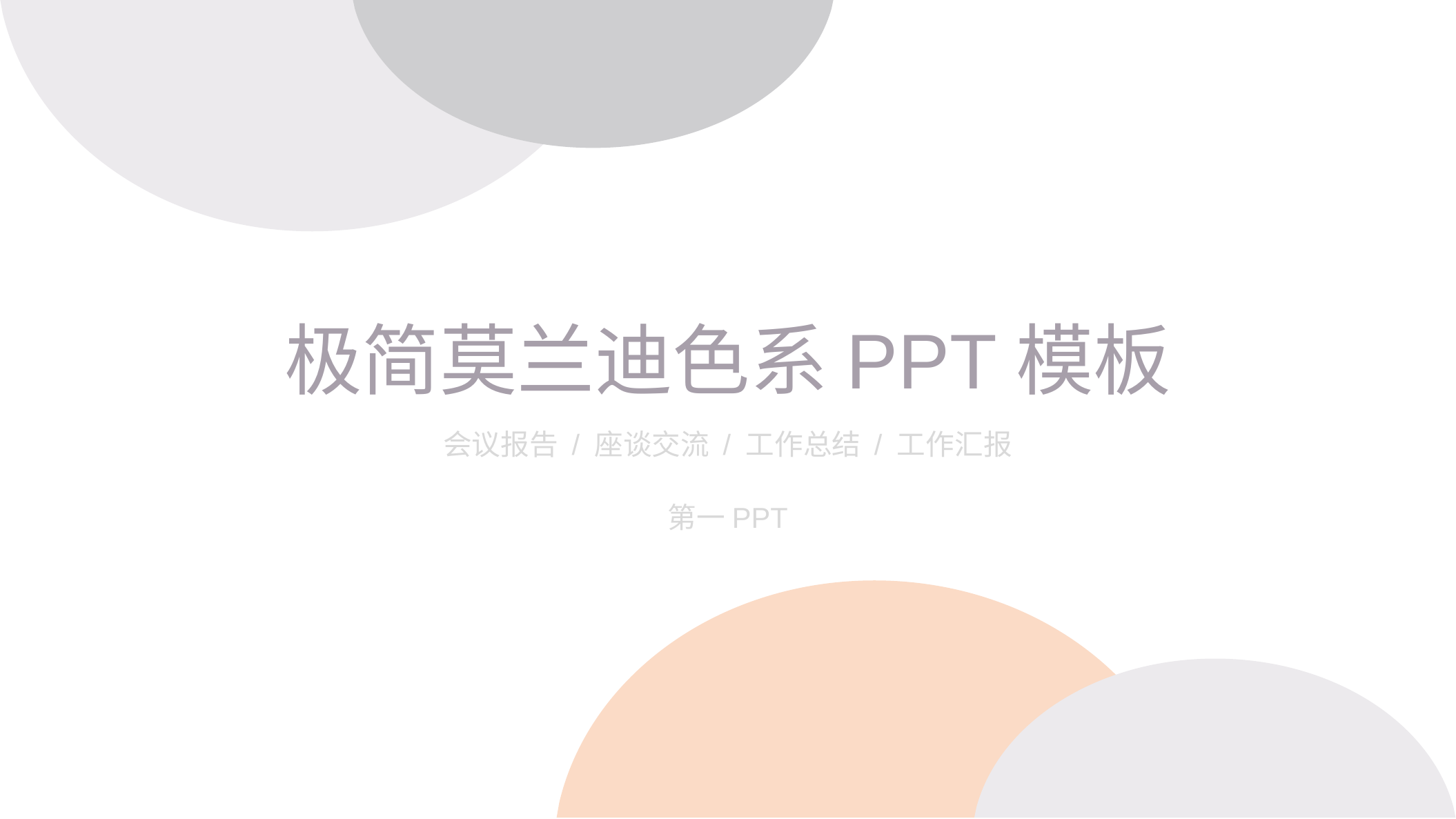

极简莫兰迪色系PPT模板
会议报告 / 座谈交流 / 工作总结 / 工作汇报
第一PPT